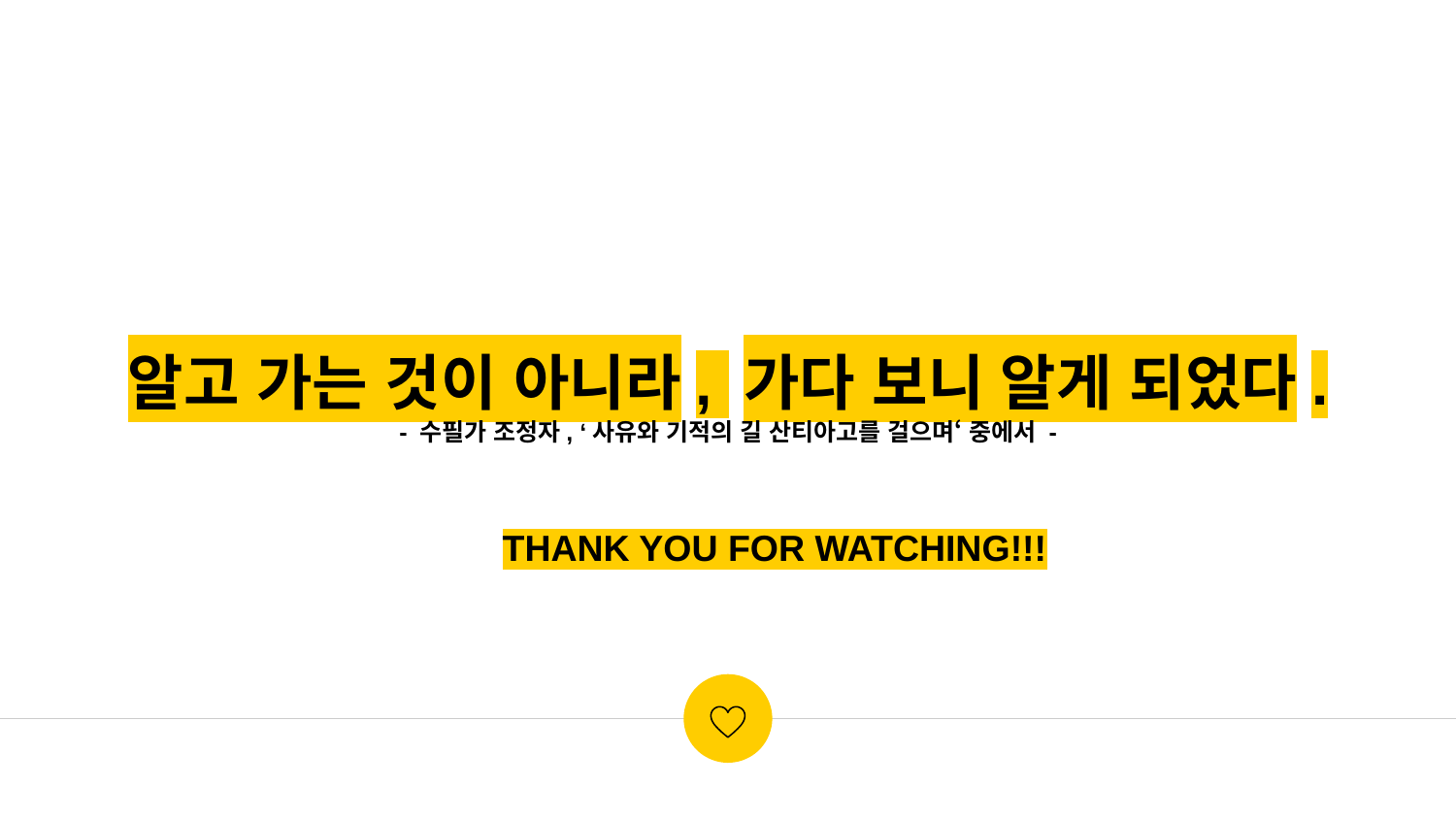

알고 가는 것이 아니라, 가다 보니 알게 되었다.
- 수필가 조정자, ‘사유와 기적의 길 산티아고를 걸으며‘ 중에서 -
THANK YOU FOR WATCHING!!!